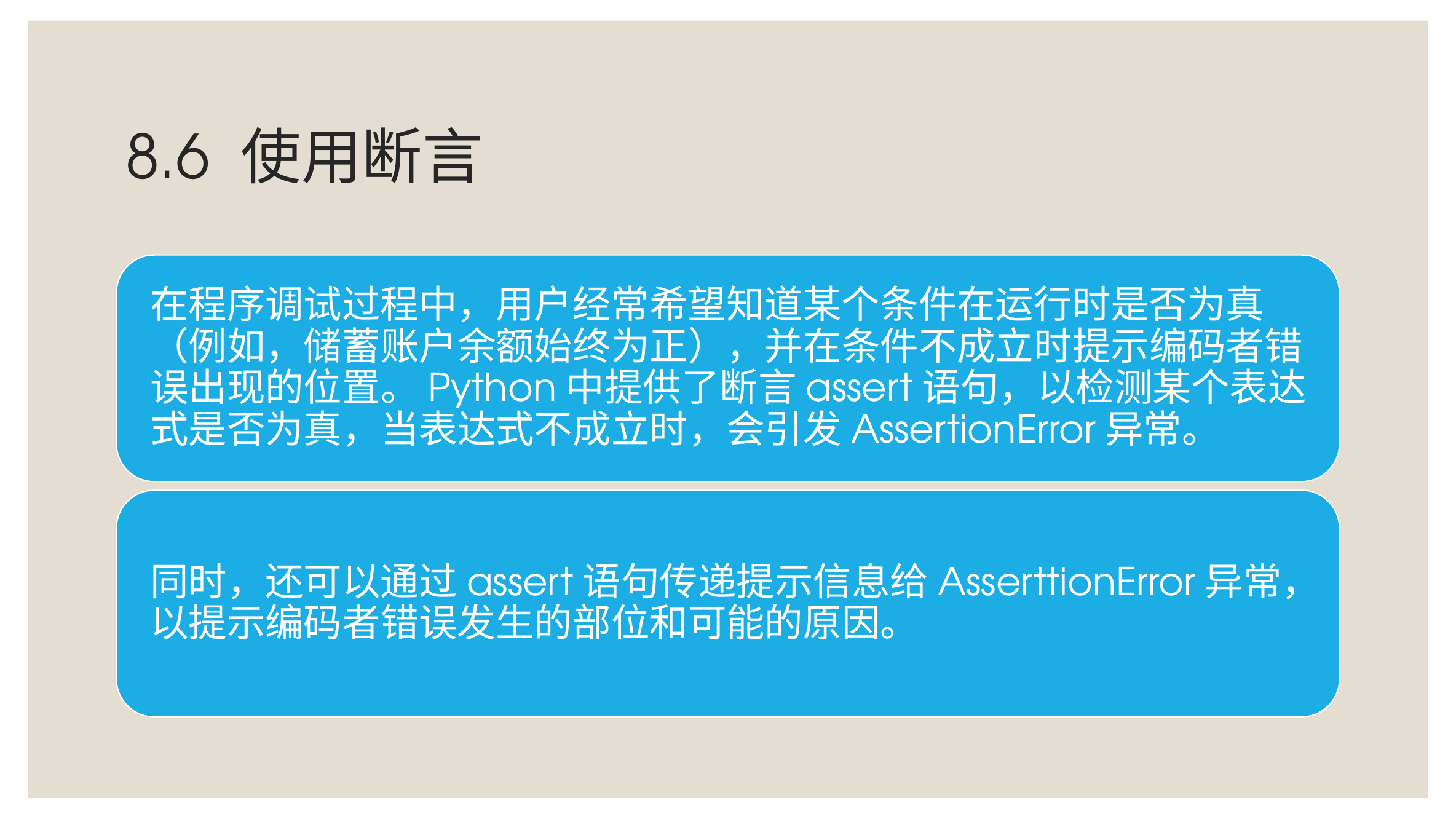

# 8.6 使用断言
在程序调试过程中，用户经常希望知道某个条件在运行时是否为真（例如，储蓄账户余额始终为正），并在条件不成立时提示编码者错误出现的位置。Python中提供了断言assert语句，以检测某个表达式是否为真，当表达式不成立时，会引发AssertionError异常。
同时，还可以通过assert语句传递提示信息给AsserttionError异常，以提示编码者错误发生的部位和可能的原因。